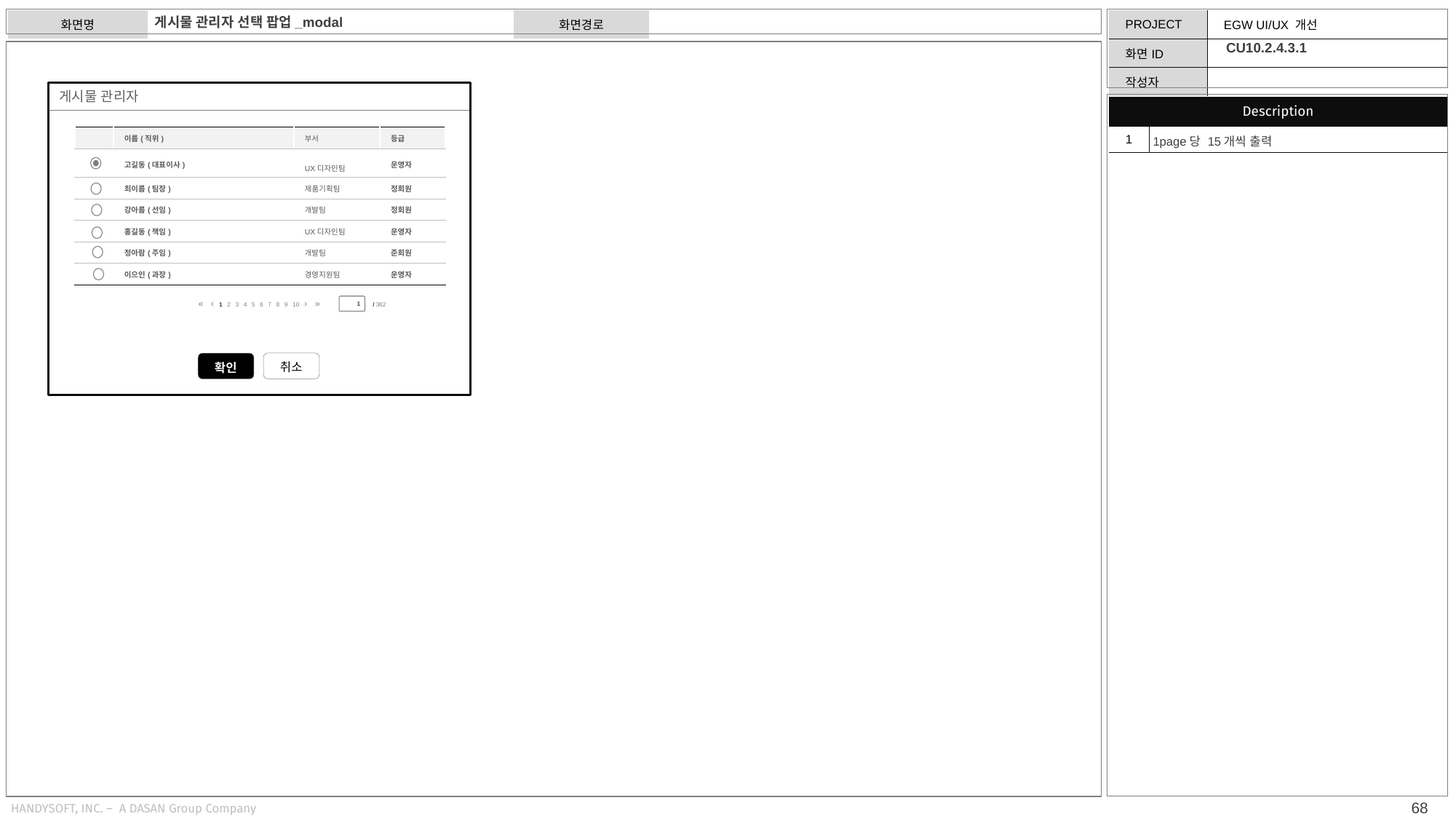

게시물 관리자 선택 팝업_modal
CU10.2.4.3.1
게시물 관리자

| Description |  |
| --- | --- |
| 1 | 1page당 15개씩 출력 |
|  | 이름(직위) | 부서 | 등급 |
| --- | --- | --- | --- |
|  | 고길동(대표이사) | UX디자인팀 | 운영자 |
|  | 최이름(팀장) | 제품기획팀 | 정회원 |
|  | 강아름(선임) | 개발팀 | 정회원 |
|  | 홍길동(책임) | UX디자인팀 | 운영자 |
|  | 정아람(주임) | 개발팀 | 준회원 |
|  | 이으인(과장) | 경영지원팀 | 운영자 |

1
/ 362
«   ‹   1   2   3   4   5   6   7   8   9   10   ›   »
취소
확인